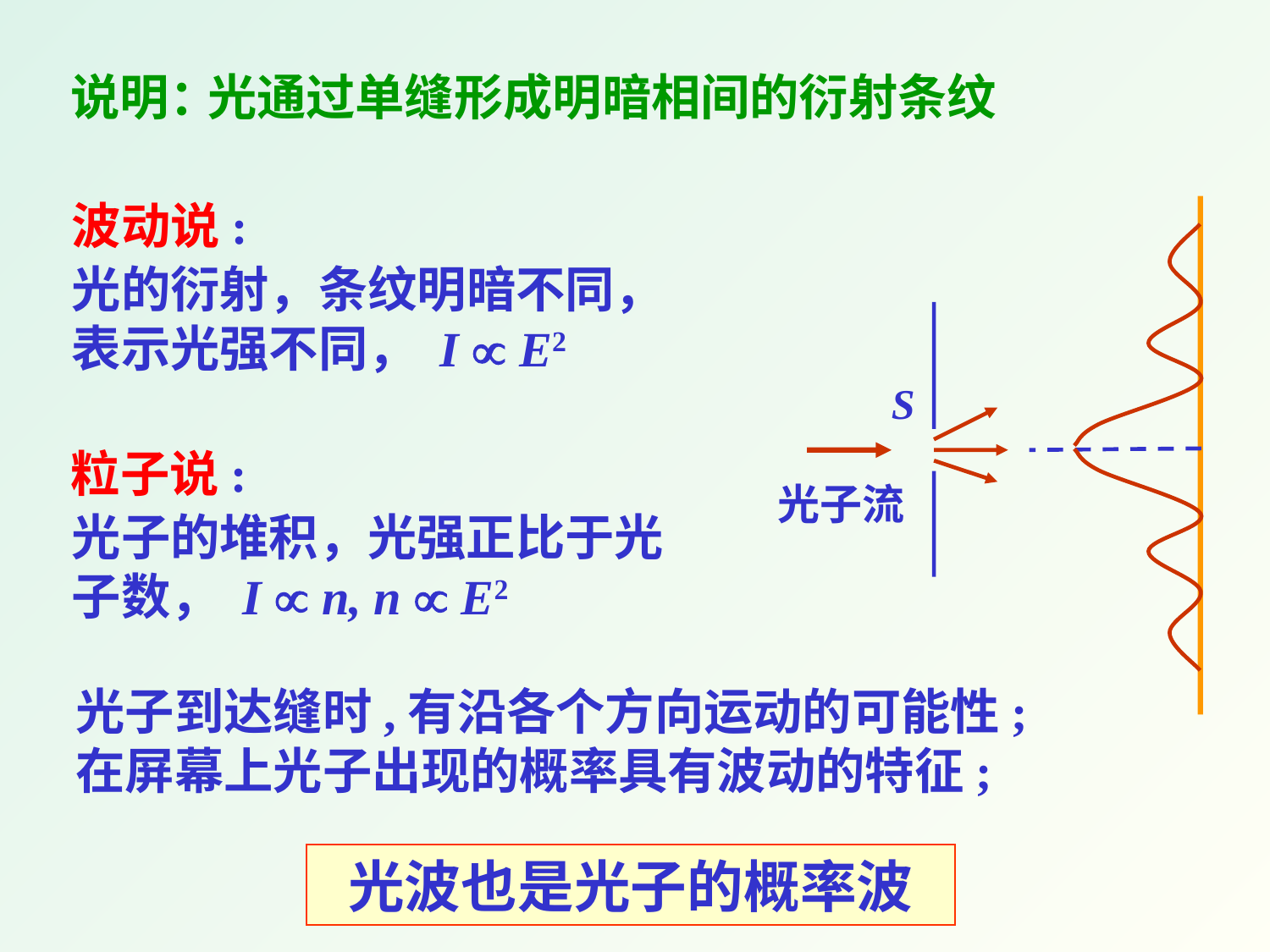

说明：
光通过单缝形成明暗相间的衍射条纹
波动说:
光的衍射，条纹明暗不同，表示光强不同， I ∝ E2

S

光子流

粒子说:
光子的堆积，光强正比于光子数， I ∝ n, n ∝ E2
光子到达缝时,有沿各个方向运动的可能性;
在屏幕上光子出现的概率具有波动的特征;
光波也是光子的概率波